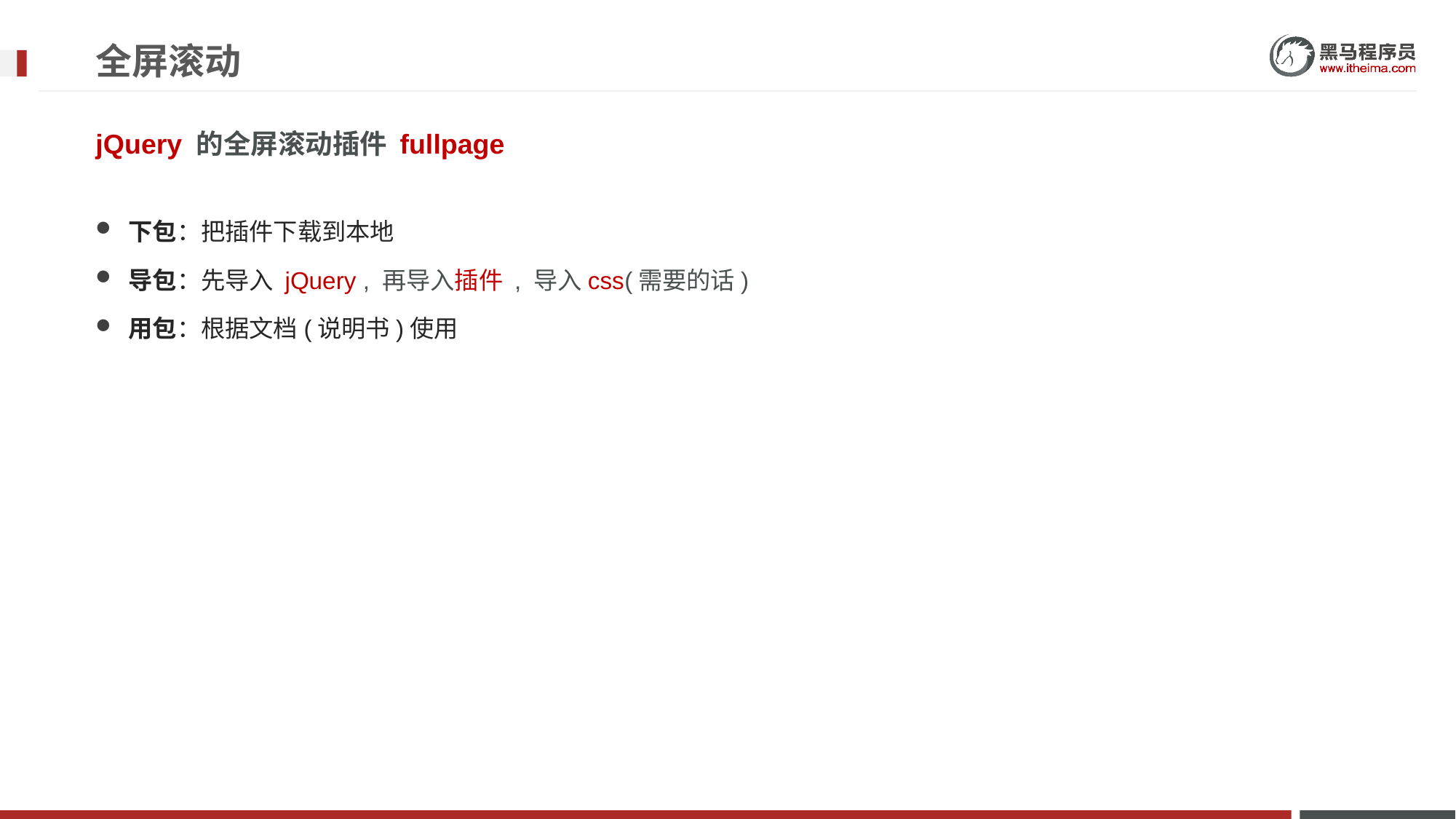

# 全屏滚动
jQuery 的全屏滚动插件 fullpage
下包：把插件下载到本地
导包：先导入 jQuery , 再导入插件 , 导入css(需要的话)
用包：根据文档(说明书)使用